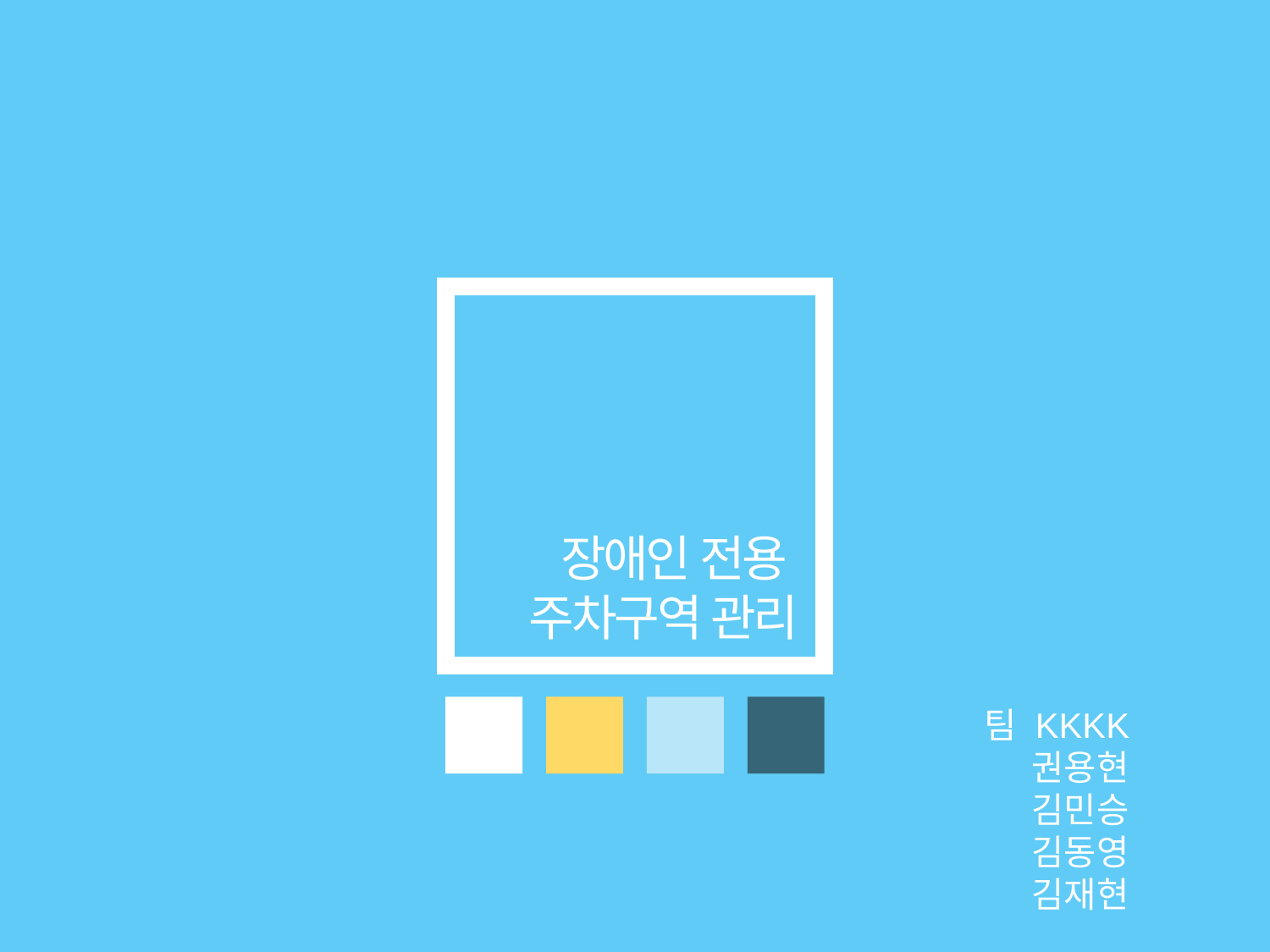

장애인 전용
주차구역 관리

팀 KKKK
권용현
김민승
김동영
김재현